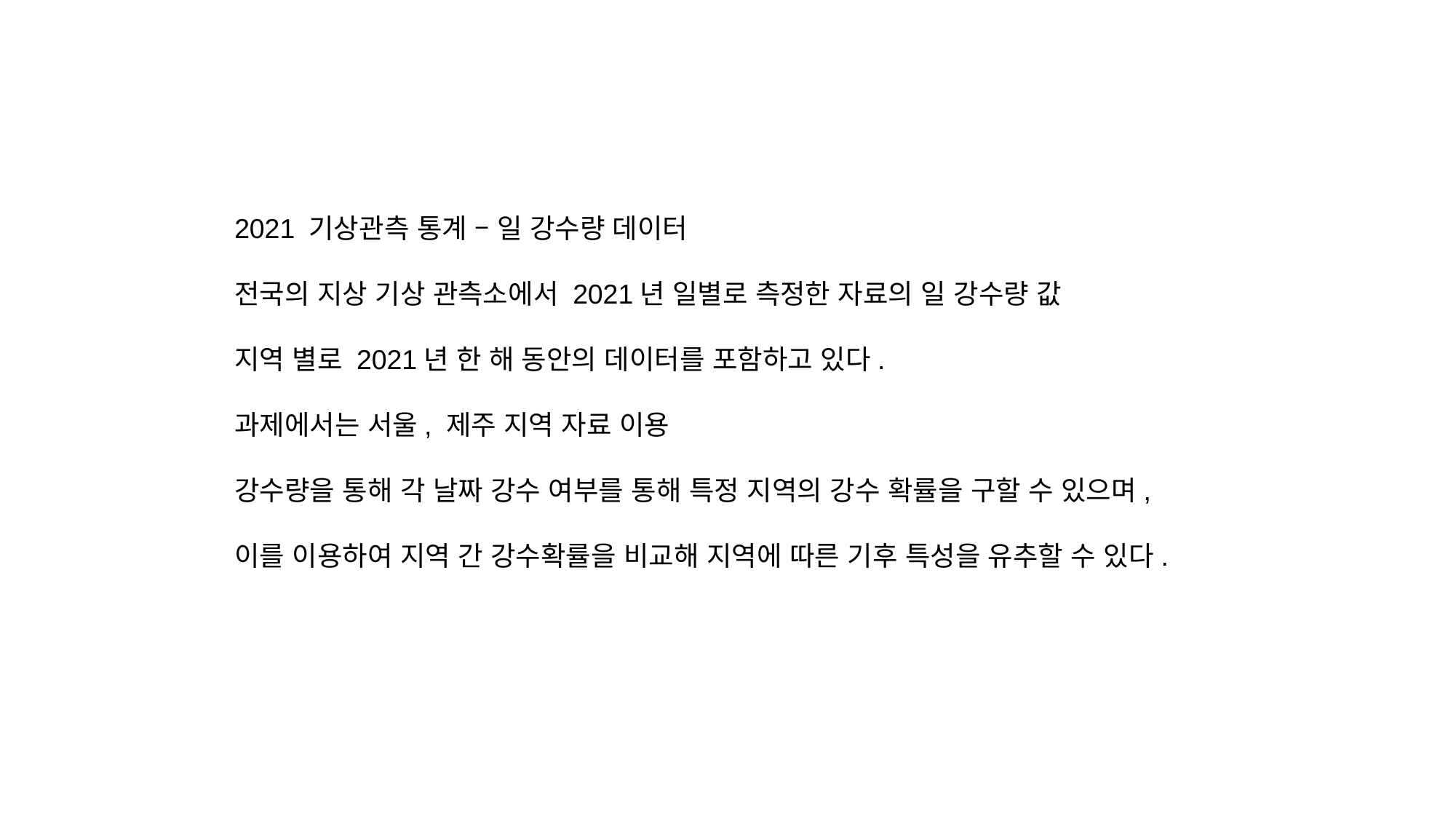

2021 기상관측 통계 – 일 강수량 데이터

전국의 지상 기상 관측소에서 2021년 일별로 측정한 자료의 일 강수량 값

지역 별로 2021년 한 해 동안의 데이터를 포함하고 있다.

과제에서는 서울, 제주 지역 자료 이용

강수량을 통해 각 날짜 강수 여부를 통해 특정 지역의 강수 확률을 구할 수 있으며,

이를 이용하여 지역 간 강수확률을 비교해 지역에 따른 기후 특성을 유추할 수 있다.